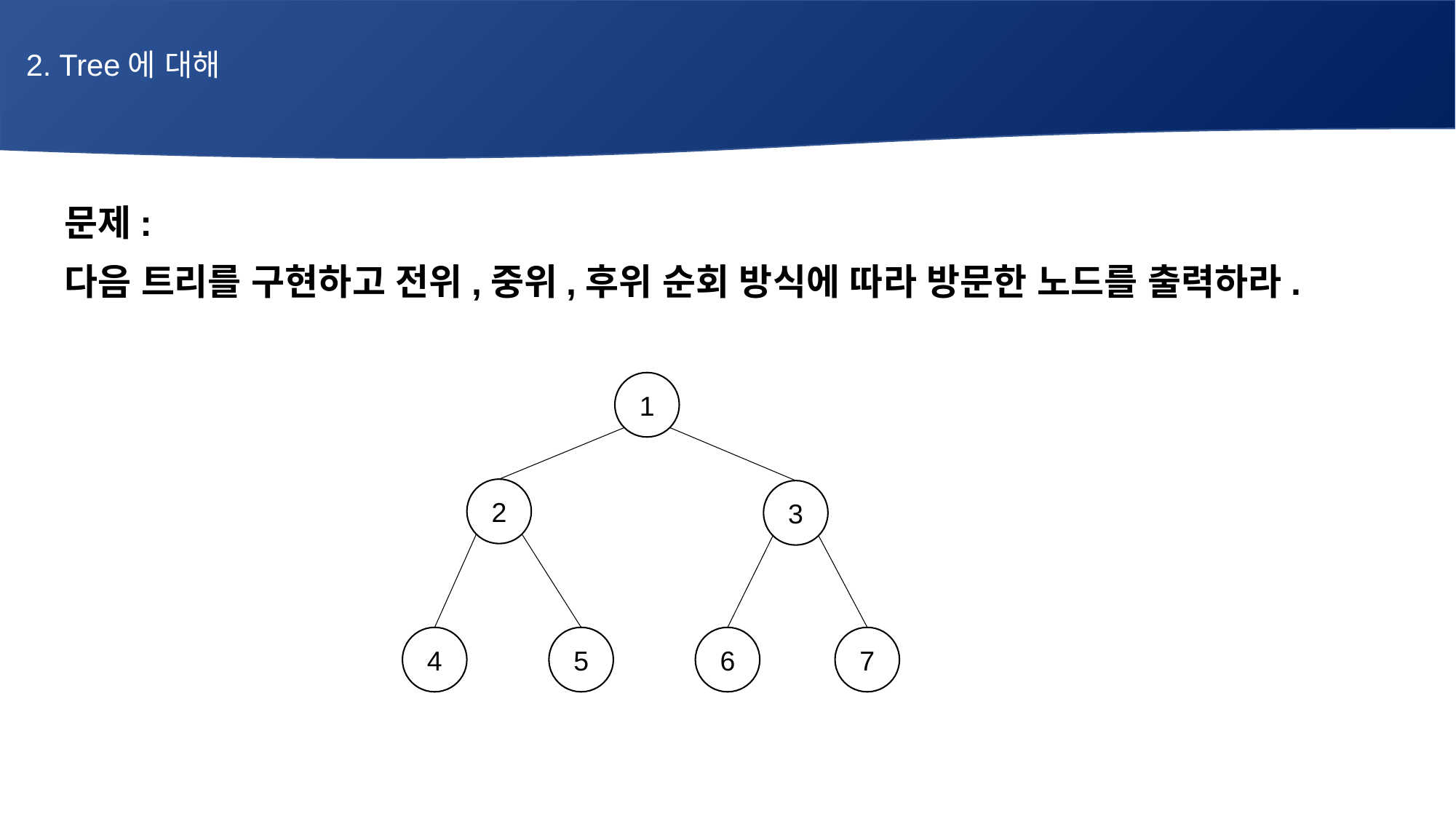

2. Tree에 대해
# 매주 1 과제 LV2
문제:
다음 트리를 구현하고 전위,중위,후위 순회 방식에 따라 방문한 노드를 출력하라.

1
2
3
4
5
6
7